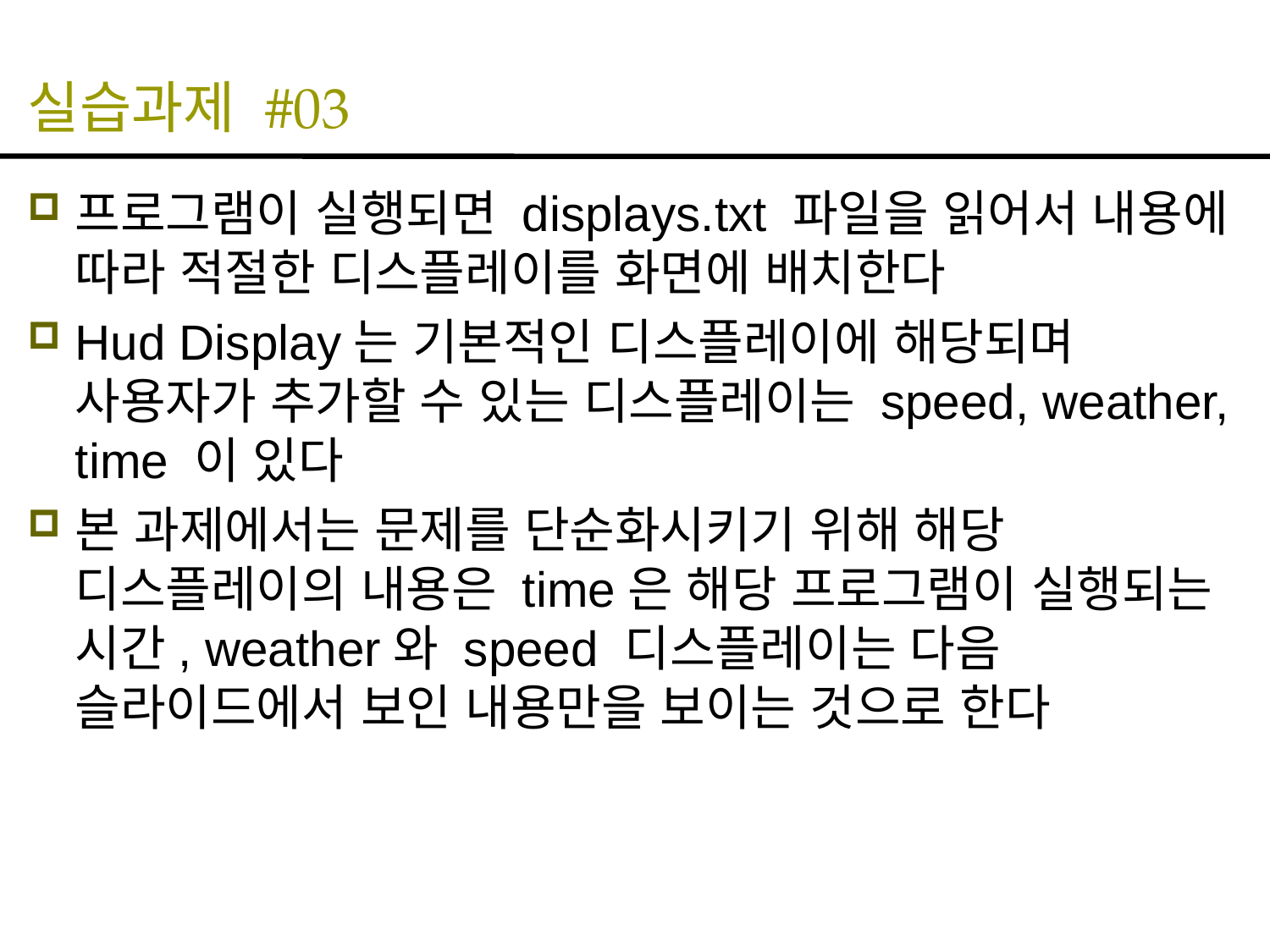

# 실습과제 #03
프로그램이 실행되면 displays.txt 파일을 읽어서 내용에 따라 적절한 디스플레이를 화면에 배치한다
Hud Display는 기본적인 디스플레이에 해당되며 사용자가 추가할 수 있는 디스플레이는 speed, weather, time 이 있다
본 과제에서는 문제를 단순화시키기 위해 해당 디스플레이의 내용은 time은 해당 프로그램이 실행되는 시간, weather와 speed 디스플레이는 다음 슬라이드에서 보인 내용만을 보이는 것으로 한다